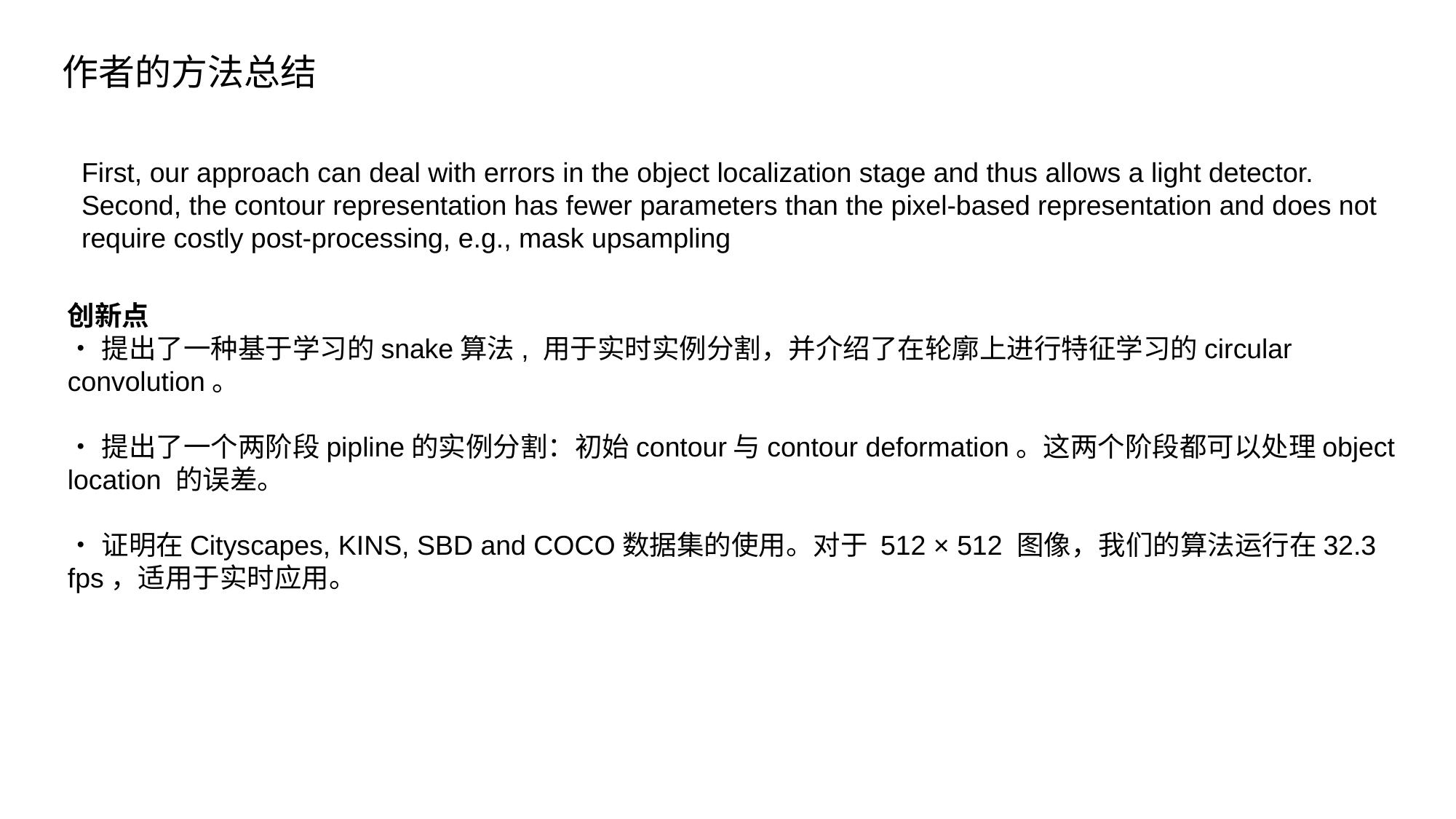

作者的方法总结
First, our approach can deal with errors in the object localization stage and thus allows a light detector. Second, the contour representation has fewer parameters than the pixel-based representation and does not require costly post-processing, e.g., mask upsampling
创新点
•提出了一种基于学习的snake算法, 用于实时实例分割，并介绍了在轮廓上进行特征学习的circular convolution。

•提出了一个两阶段pipline的实例分割：初始contour与contour deformation。这两个阶段都可以处理object location 的误差。

•证明在Cityscapes, KINS, SBD and COCO数据集的使用。对于 512 × 512 图像，我们的算法运行在32.3 fps，适用于实时应用。